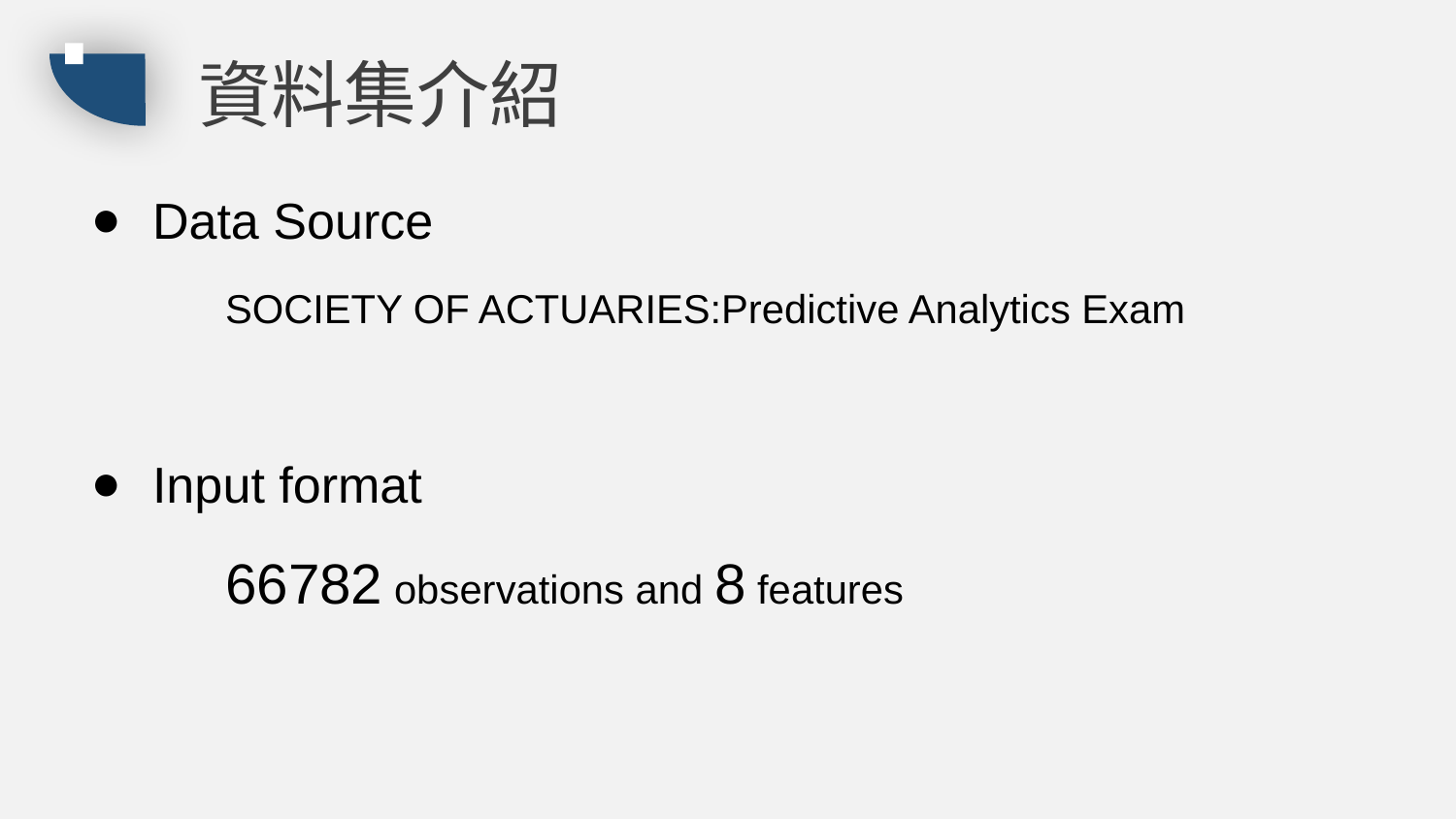

資料集介紹
Data Source

SOCIETY OF ACTUARIES:Predictive Analytics Exam

Input format

66782 observations and 8 features